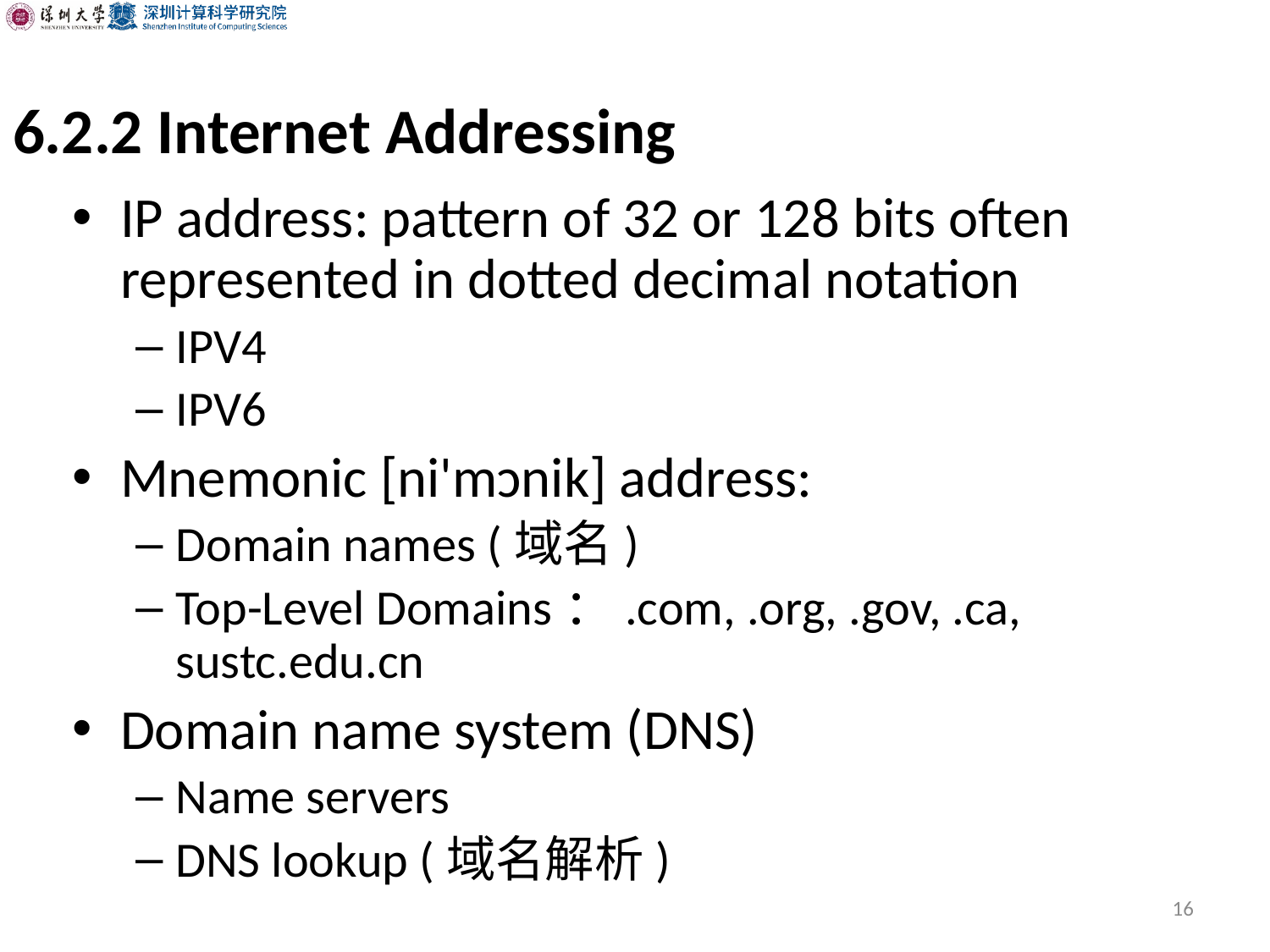

# 6.2.2 Internet Addressing
IP address: pattern of 32 or 128 bits often represented in dotted decimal notation
IPV4
IPV6
Mnemonic [ni'mɔnik] address:
Domain names (域名)
Top-Level Domains：.com, .org, .gov, .ca, sustc.edu.cn
Domain name system (DNS)
Name servers
DNS lookup (域名解析)

16